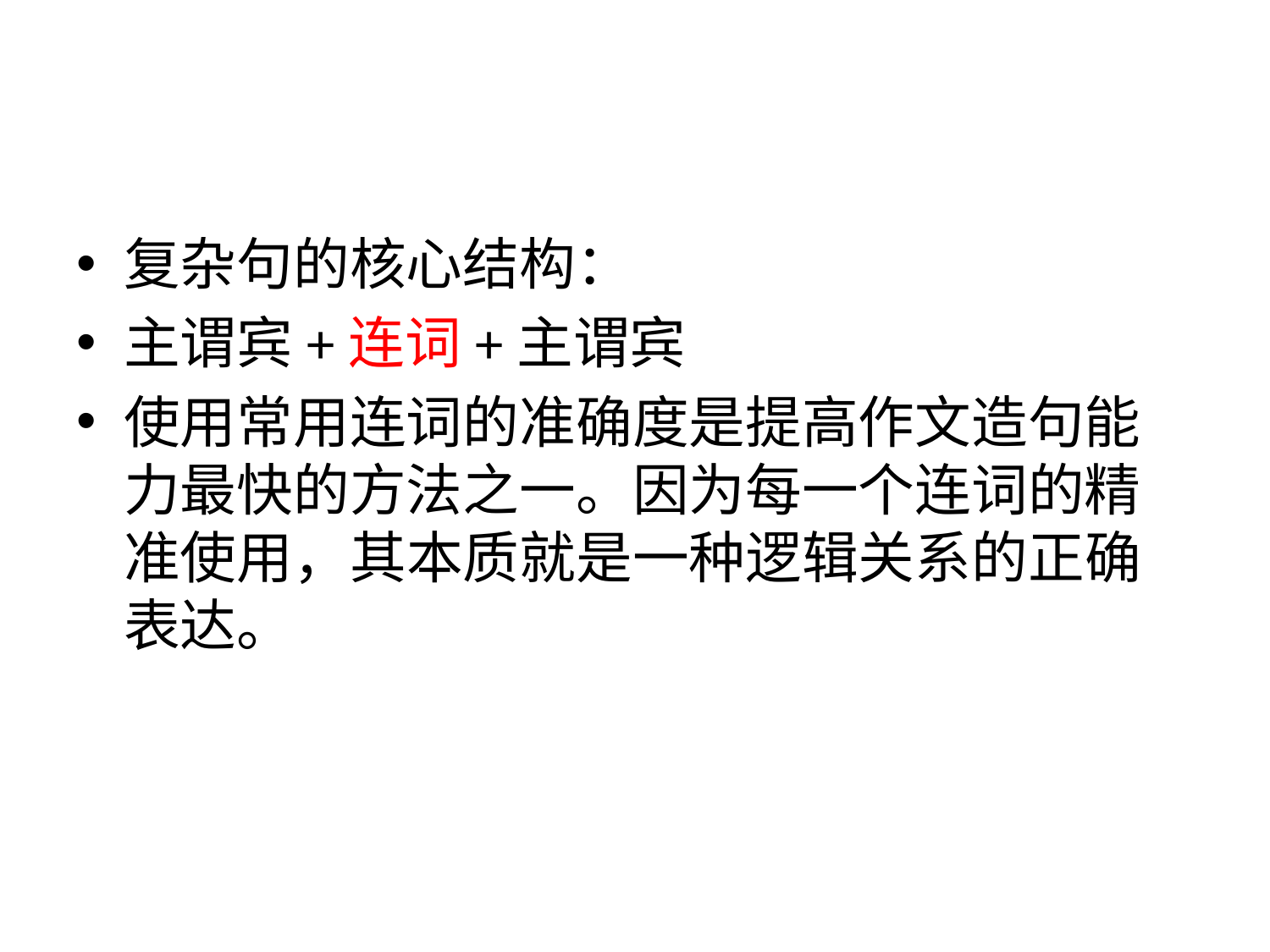

#
复杂句的核心结构：
主谓宾+连词+主谓宾
使用常用连词的准确度是提高作文造句能力最快的方法之一。因为每一个连词的精准使用，其本质就是一种逻辑关系的正确表达。